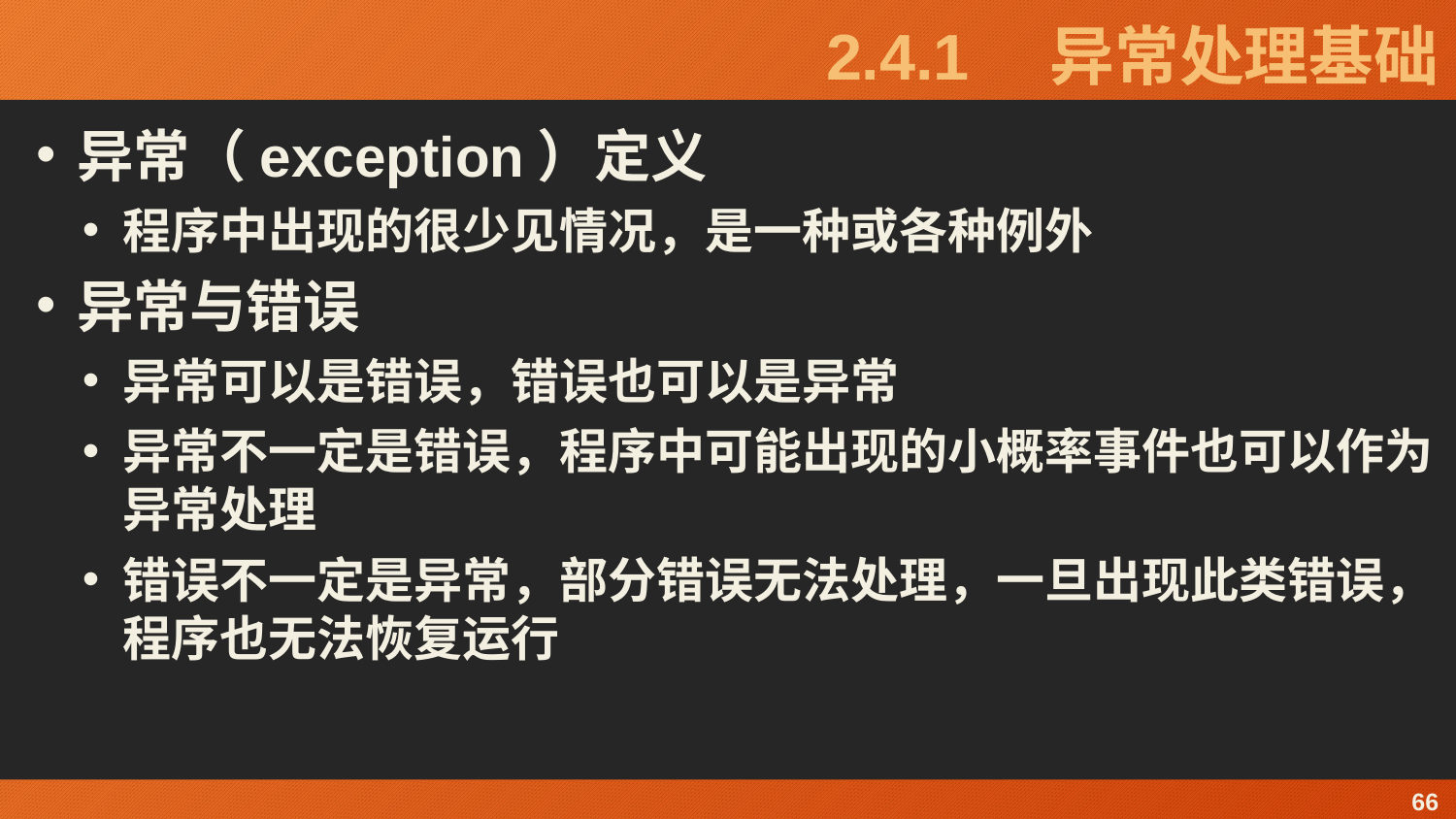

# 2.4.1　异常处理基础
异常（exception）定义
程序中出现的很少见情况，是一种或各种例外
异常与错误
异常可以是错误，错误也可以是异常
异常不一定是错误，程序中可能出现的小概率事件也可以作为异常处理
错误不一定是异常，部分错误无法处理，一旦出现此类错误，程序也无法恢复运行
66